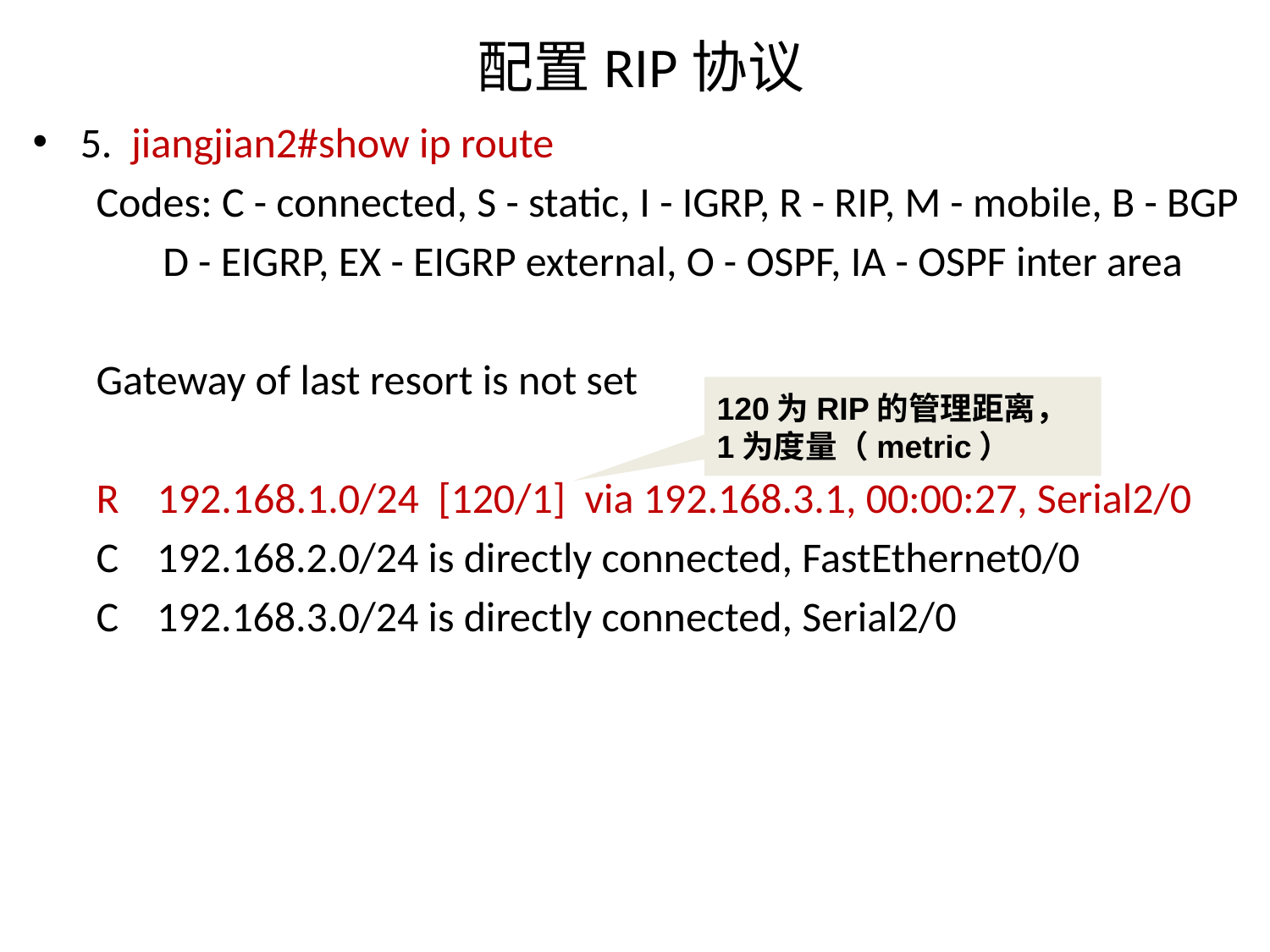

# 配置RIP协议
5.  jiangjian2#show ip route
Codes: C - connected, S - static, I - IGRP, R - RIP, M - mobile, B - BGP
       D - EIGRP, EX - EIGRP external, O - OSPF, IA - OSPF inter area

Gateway of last resort is not set

R    192.168.1.0/24  [120/1]  via 192.168.3.1, 00:00:27, Serial2/0
C    192.168.2.0/24 is directly connected, FastEthernet0/0
C    192.168.3.0/24 is directly connected, Serial2/0
120为RIP的管理距离，1为度量（metric）